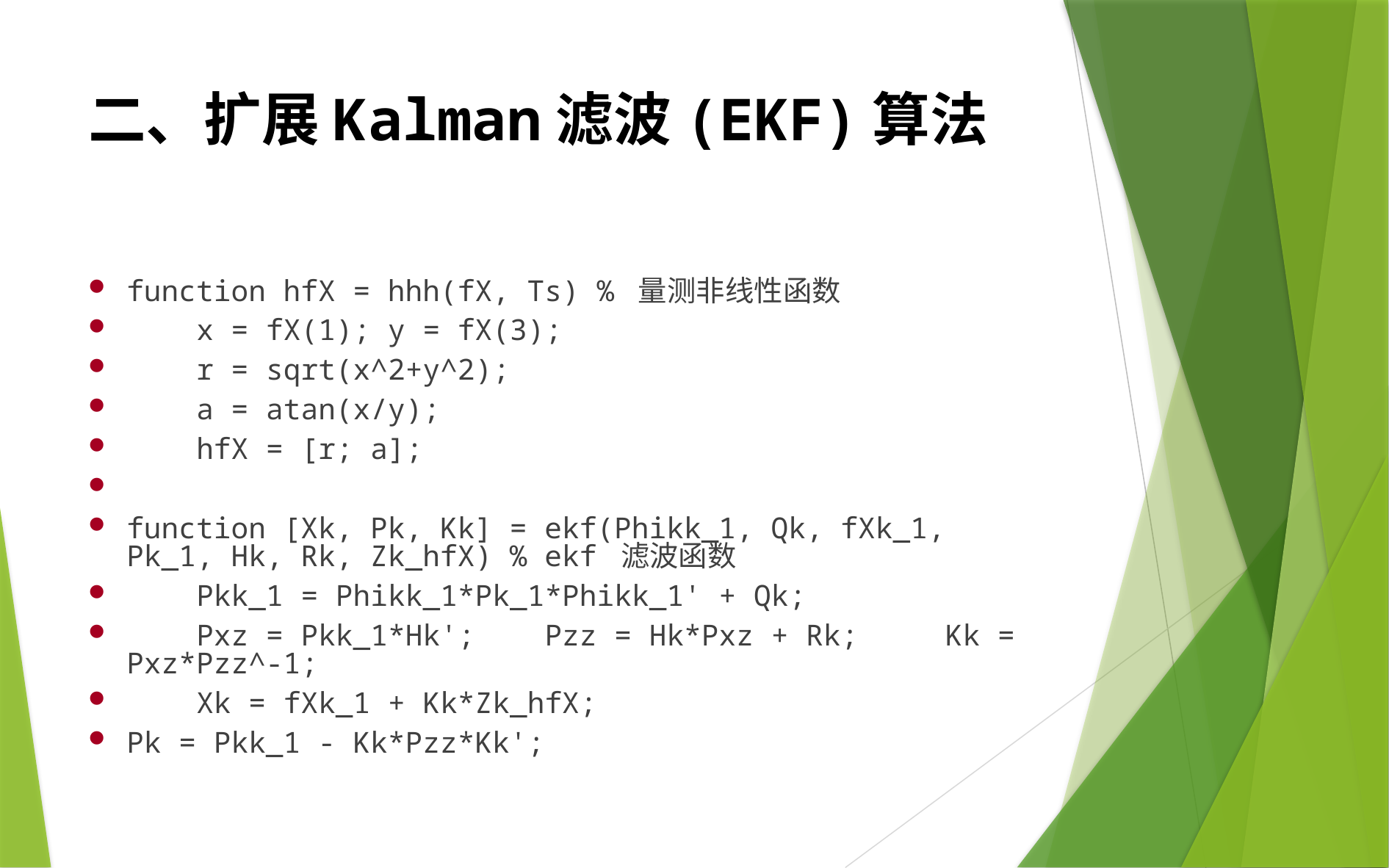

# 二、扩展Kalman滤波(EKF)算法
function hfX = hhh(fX, Ts) % 量测非线性函数
    x = fX(1); y = fX(3);
    r = sqrt(x^2+y^2);
    a = atan(x/y);
    hfX = [r; a];

function [Xk, Pk, Kk] = ekf(Phikk_1, Qk, fXk_1, Pk_1, Hk, Rk, Zk_hfX) % ekf 滤波函数
    Pkk_1 = Phikk_1*Pk_1*Phikk_1' + Qk;
    Pxz = Pkk_1*Hk';    Pzz = Hk*Pxz + Rk;     Kk = Pxz*Pzz^-1;
    Xk = fXk_1 + Kk*Zk_hfX;
Pk = Pkk_1 - Kk*Pzz*Kk';